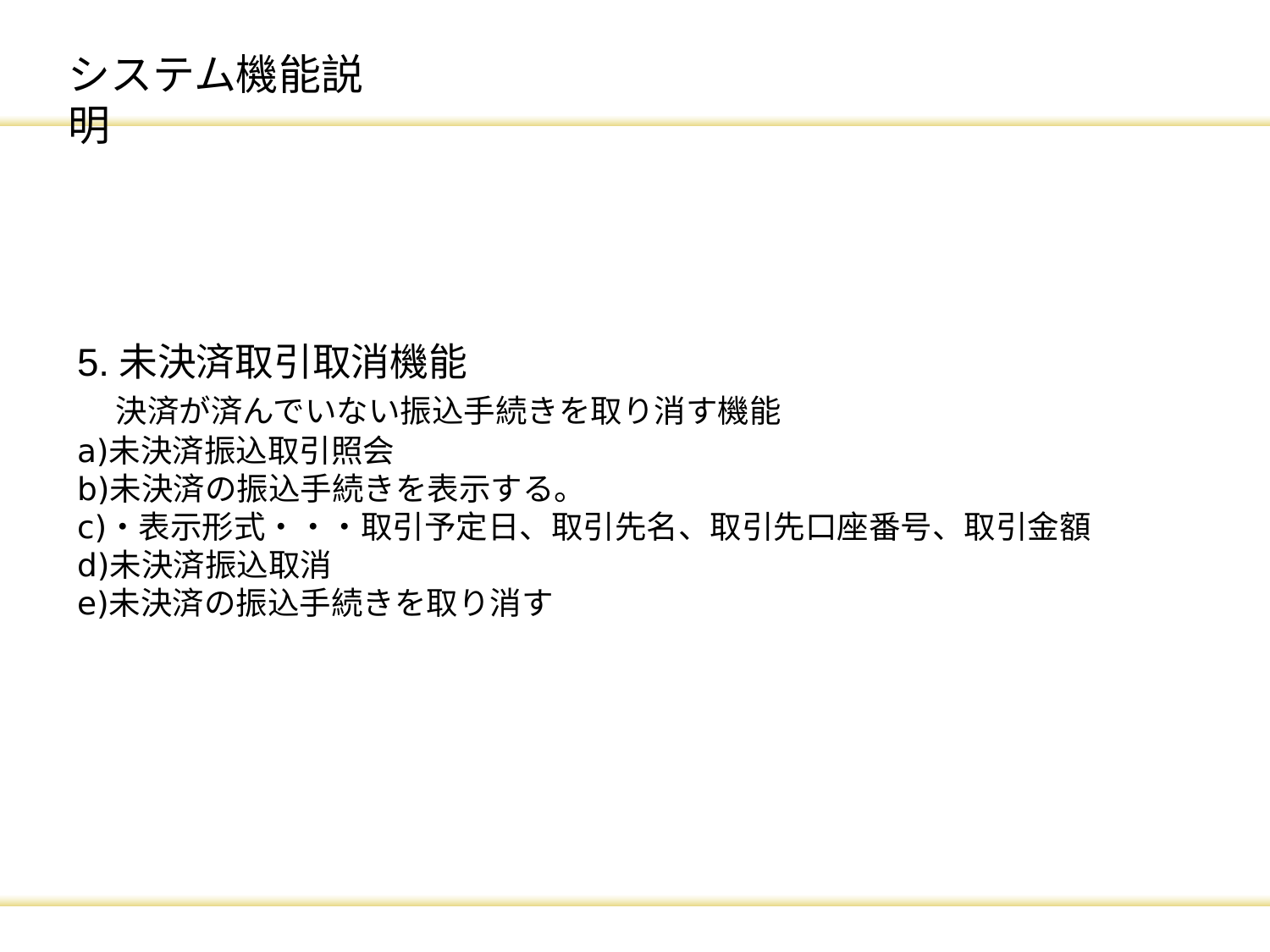

システム機能説明
5.未決済取引取消機能
　決済が済んでいない振込手続きを取り消す機能
未決済振込取引照会
未決済の振込手続きを表示する。
・表示形式・・・取引予定日、取引先名、取引先口座番号、取引金額
未決済振込取消
未決済の振込手続きを取り消す